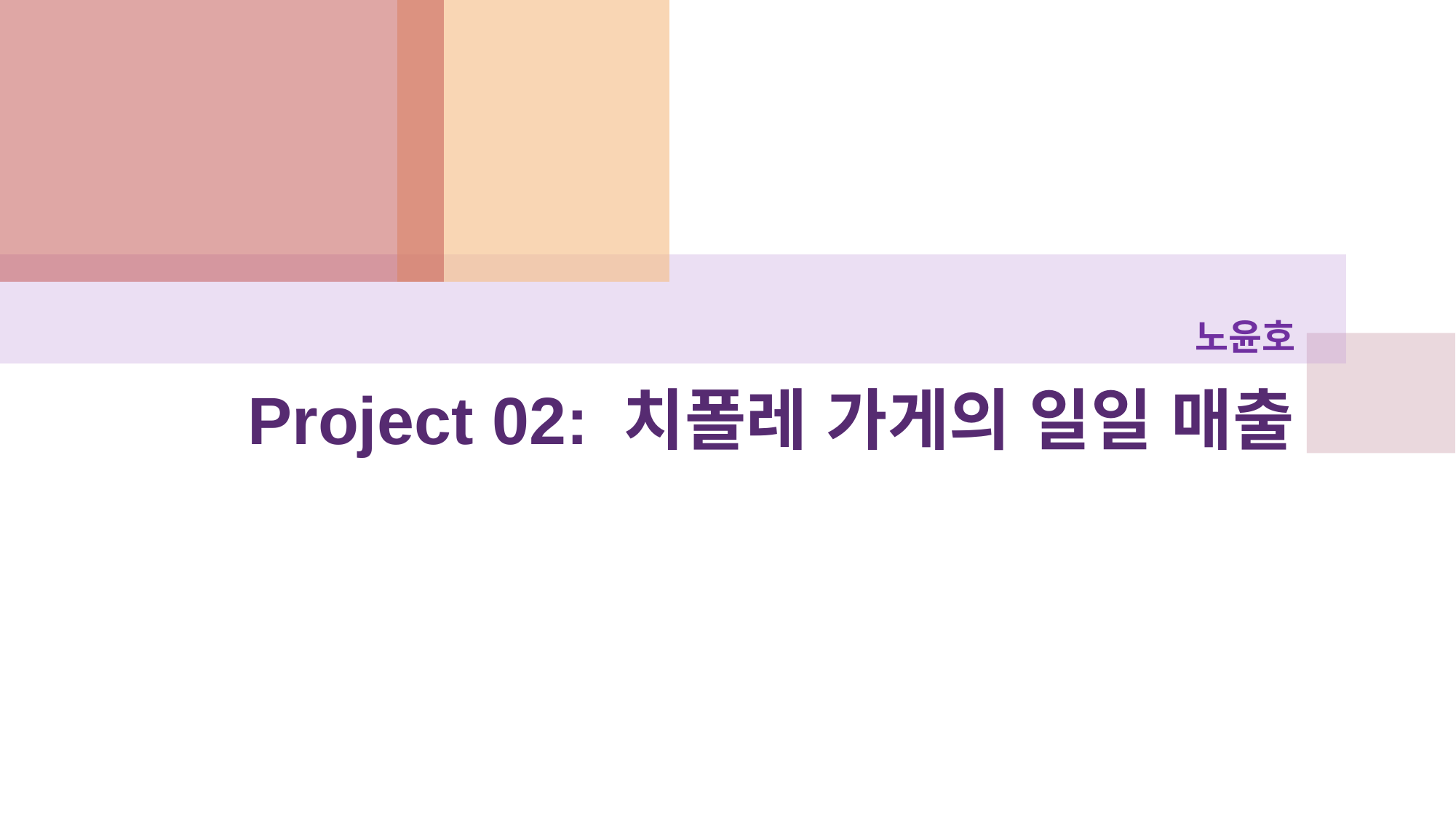

노윤호
# Project 02: 치폴레 가게의 일일 매출